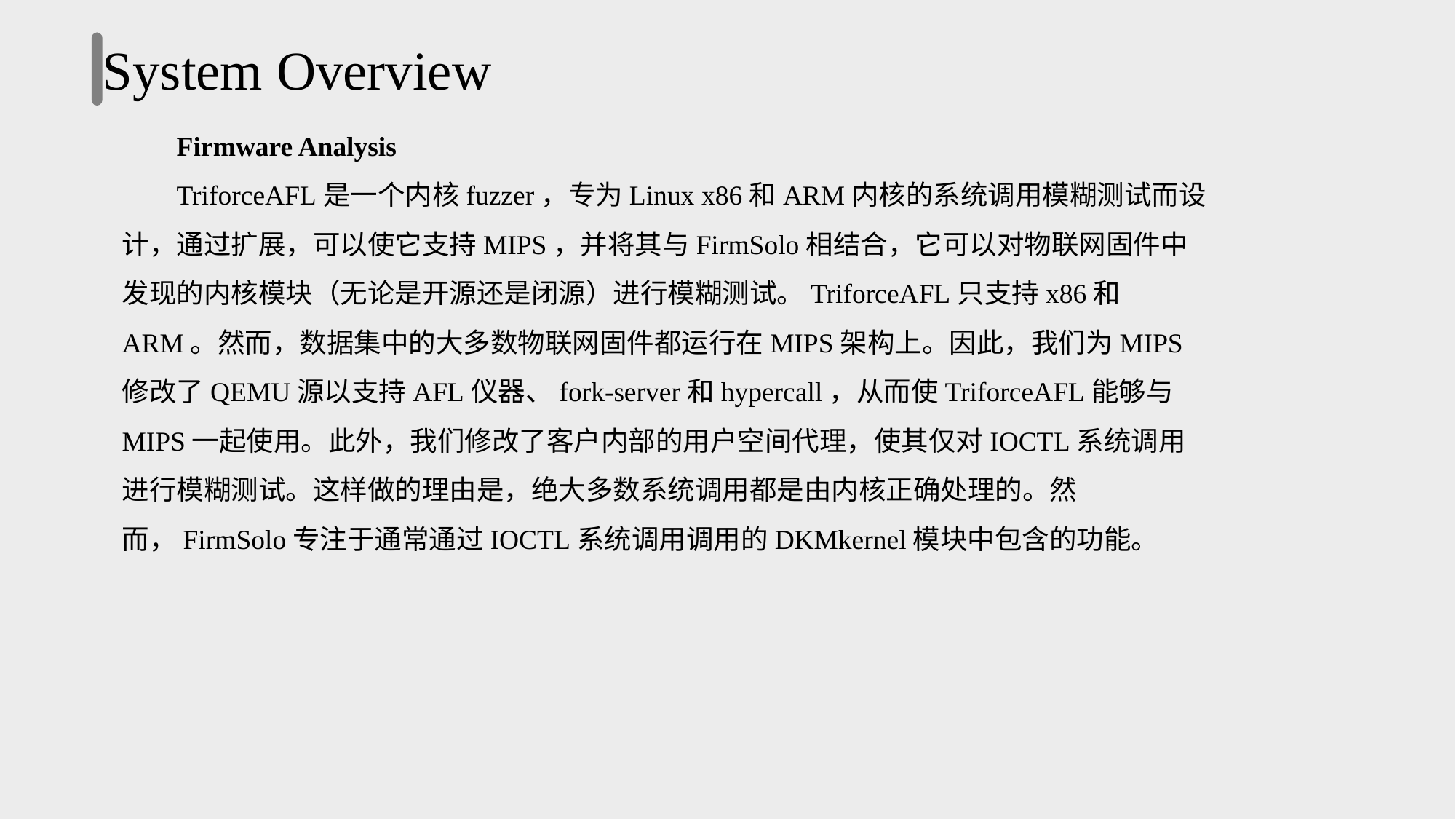

System Overview

Firmware Analysis
TriforceAFL是一个内核fuzzer，专为Linux x86和ARM内核的系统调用模糊测试而设计，通过扩展，可以使它支持MIPS，并将其与FirmSolo相结合，它可以对物联网固件中发现的内核模块（无论是开源还是闭源）进行模糊测试。TriforceAFL只支持x86和ARM。然而，数据集中的大多数物联网固件都运行在MIPS架构上。因此，我们为MIPS修改了QEMU源以支持AFL仪器、fork-server和hypercall，从而使TriforceAFL能够与MIPS一起使用。此外，我们修改了客户内部的用户空间代理，使其仅对IOCTL系统调用进行模糊测试。这样做的理由是，绝大多数系统调用都是由内核正确处理的。然而，FirmSolo专注于通常通过IOCTL系统调用调用的DKMkernel模块中包含的功能。